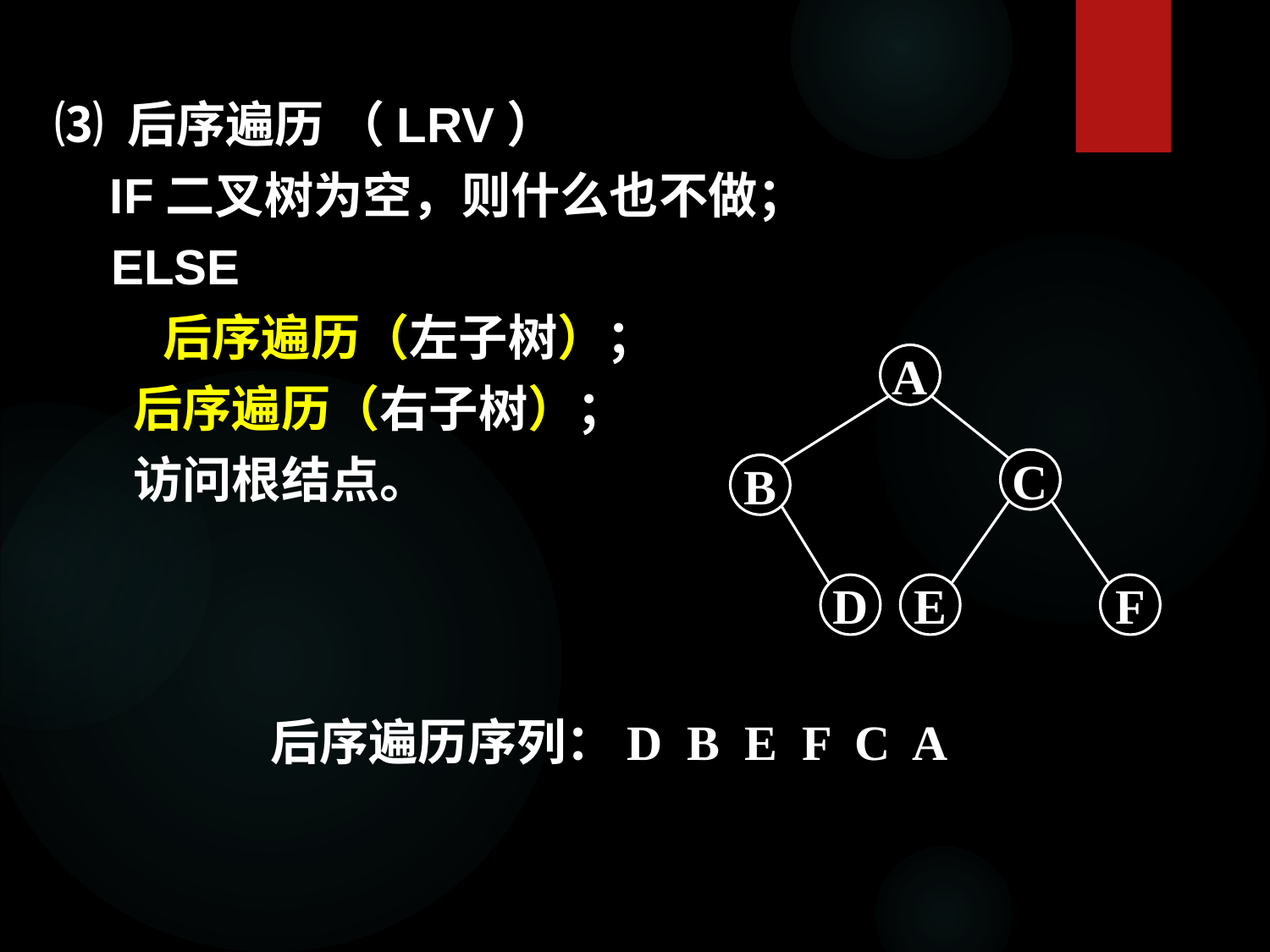

⑶ 后序遍历 （LRV）
    IF二叉树为空，则什么也不做；
    ELSE
       后序遍历（左子树）；
       后序遍历（右子树）；
       访问根结点。
A
C
B
D
E
F
后序遍历序列：D  B  E  F  C  A